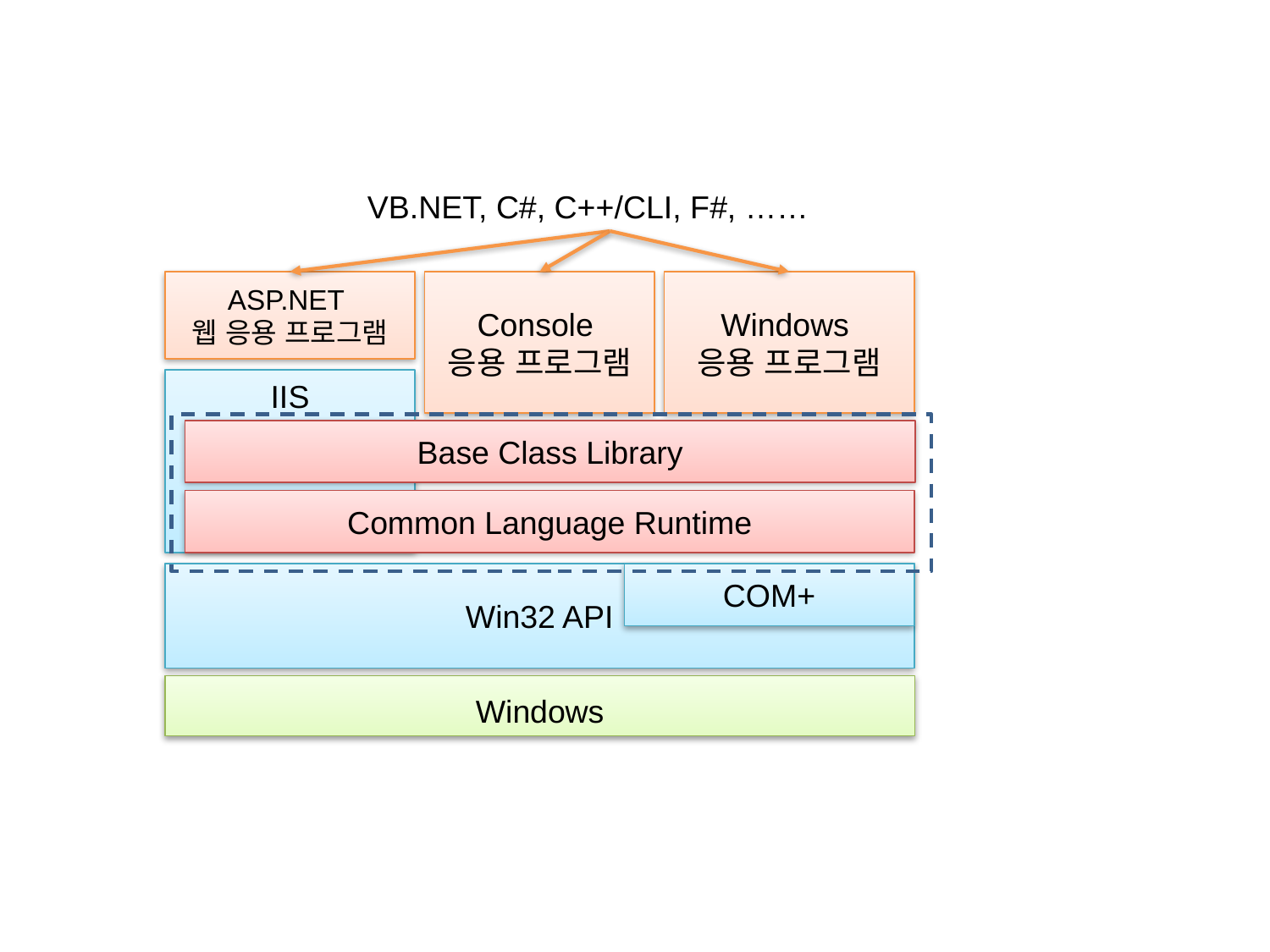

VB.NET, C#, C++/CLI, F#, ……
ASP.NET
웹 응용 프로그램
Console
응용 프로그램
Windows
응용 프로그램
IIS

Base Class Library
Common Language Runtime
Win32 API
COM+
Windows